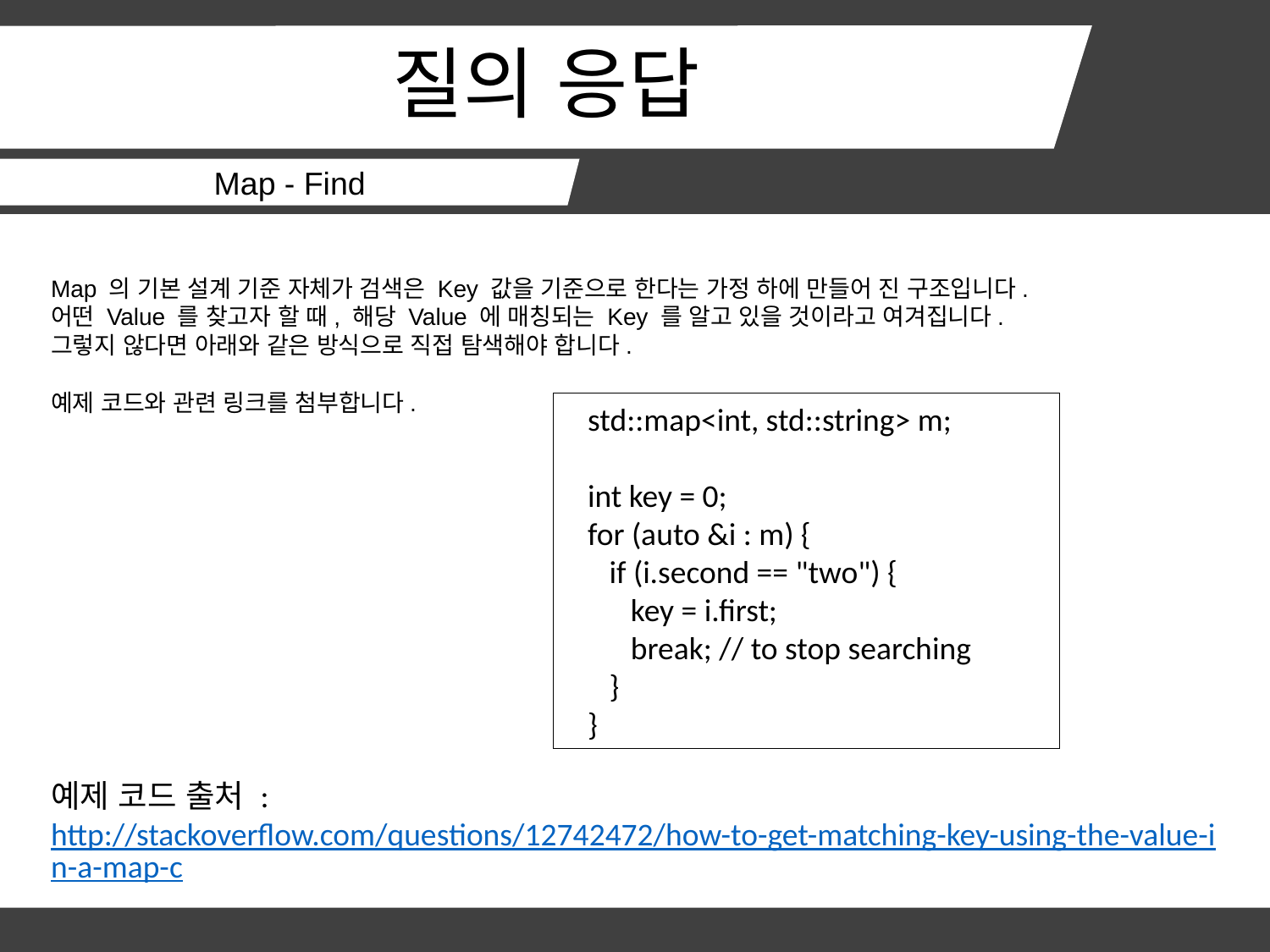

# 질의 응답
Map - Find
Map 의 기본 설계 기준 자체가 검색은 Key 값을 기준으로 한다는 가정 하에 만들어 진 구조입니다.
어떤 Value 를 찾고자 할 때, 해당 Value 에 매칭되는 Key 를 알고 있을 것이라고 여겨집니다.
그렇지 않다면 아래와 같은 방식으로 직접 탐색해야 합니다.

예제 코드와 관련 링크를 첨부합니다.
   std::map<int, std::string> m;

   int key = 0;
   for (auto &i : m) {
      if (i.second == "two") {
         key = i.first;
         break; // to stop searching
      }
   }
예제 코드 출처 : http://stackoverflow.com/questions/12742472/how-to-get-matching-key-using-the-value-in-a-map-c